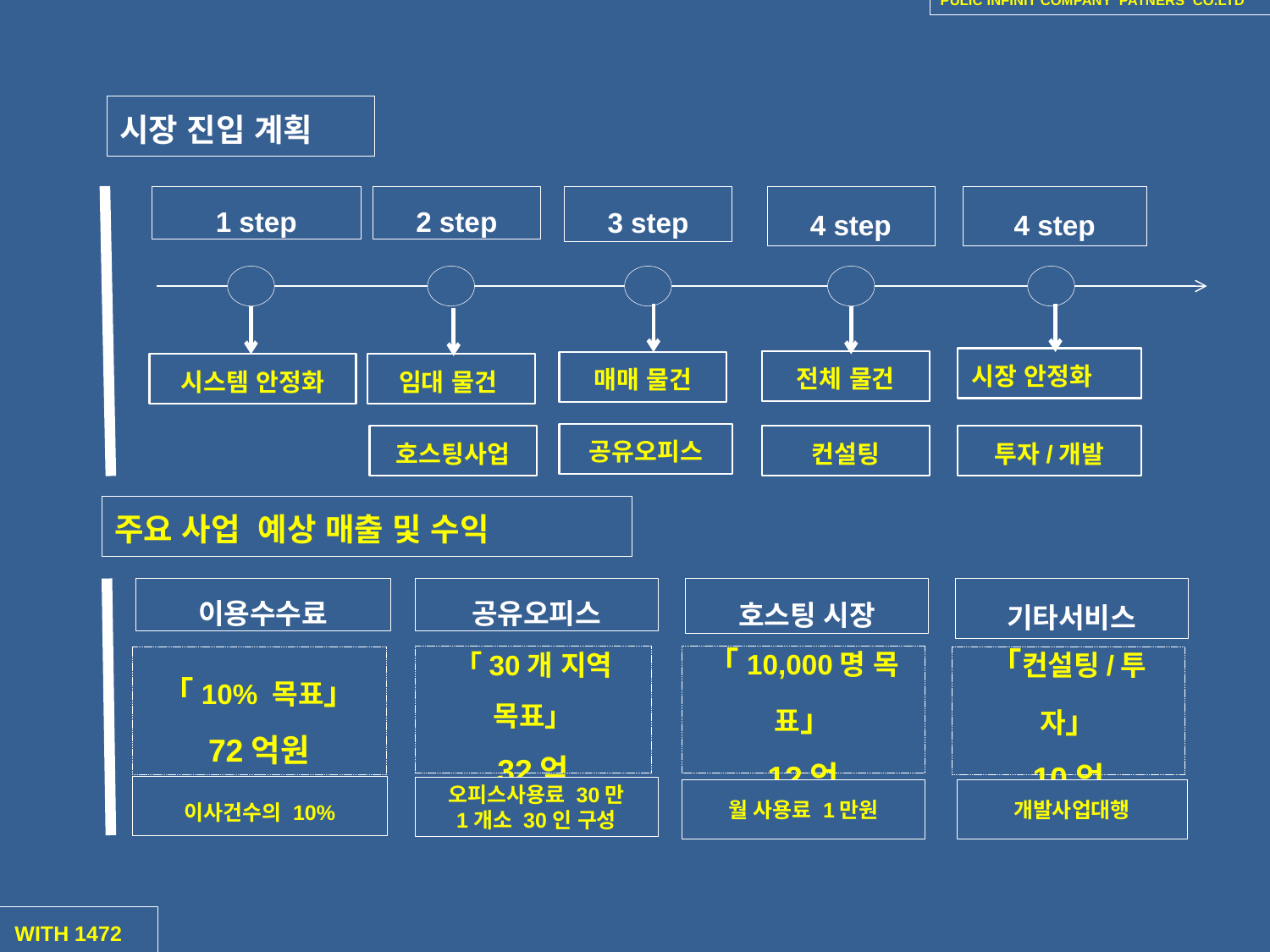

Pulic infinit company  patnerS  co.lTd
시장 진입 계획
1 step
2 step
4 step
4 step
3 step

시장 안정화
전체 물건
매매 물건
시스템 안정화
임대 물건
공유오피스
호스팅사업
컨설팅
투자/개발
주요 사업  예상 매출 및 수익
이용수수료
공유오피스
기타서비스
호스팅 시장
「30개 지역 목표」
32억
「10,000명 목표」
12억
「컨설팅/투자」
10억
「10% 목표」
72억원
이사건수의 10%
오피스사용료 30만
1개소 30인 구성
월 사용료 1만원
개발사업대행
 WITH 1472